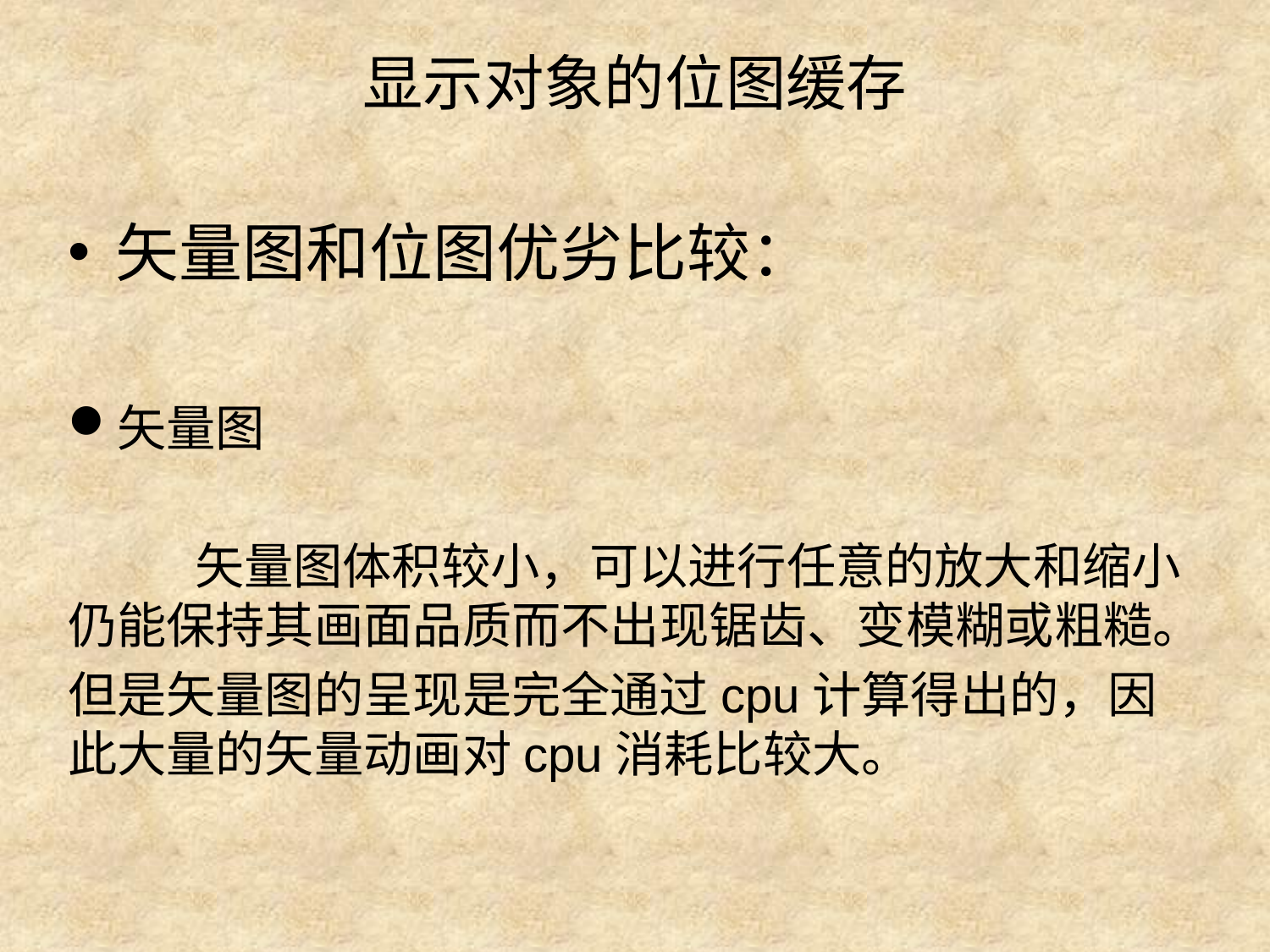

# 显示对象的位图缓存
矢量图和位图优劣比较：

矢量图

	矢量图体积较小，可以进行任意的放大和缩小仍能保持其画面品质而不出现锯齿、变模糊或粗糙。
但是矢量图的呈现是完全通过cpu计算得出的，因此大量的矢量动画对cpu消耗比较大。